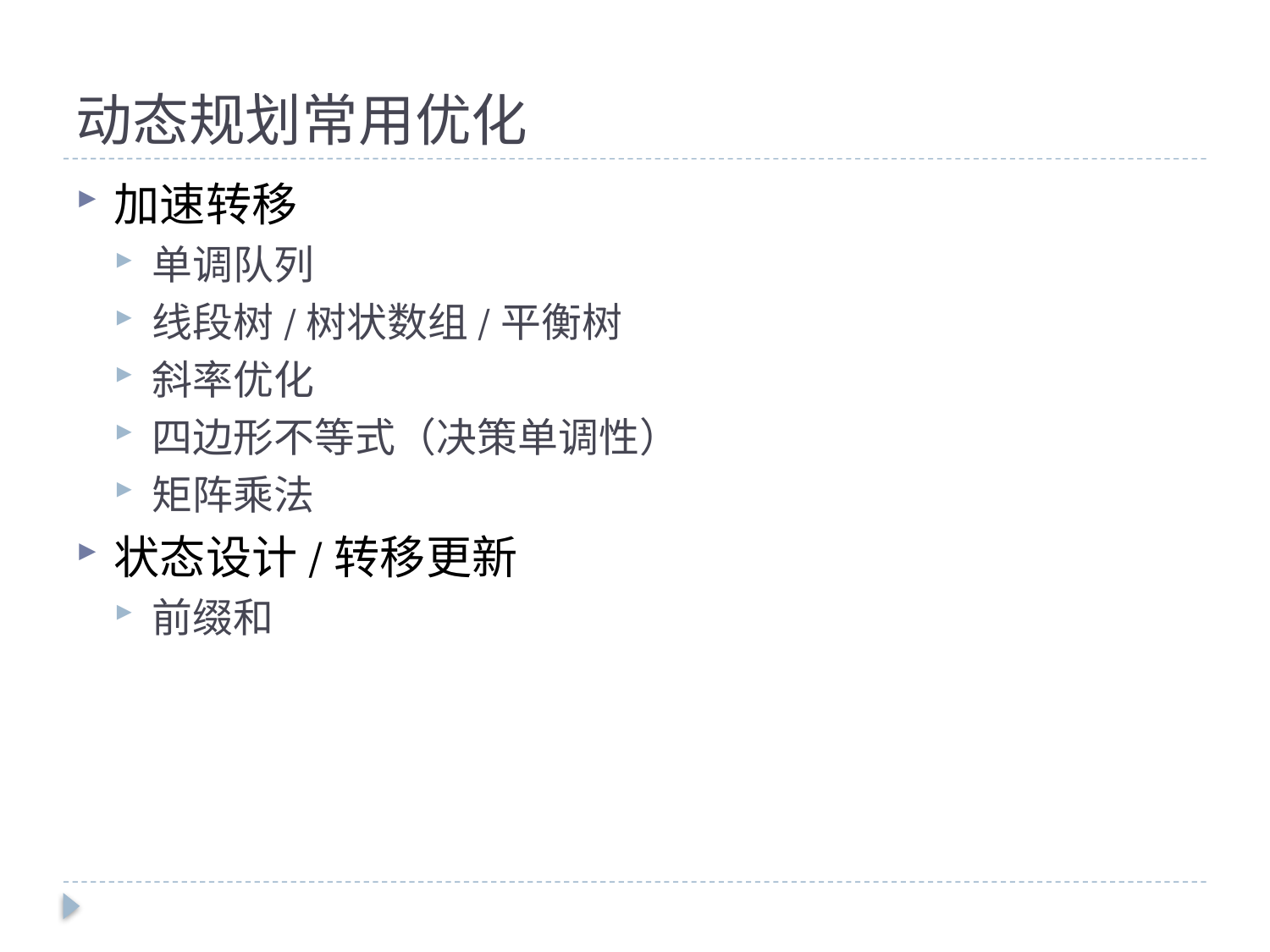

# 动态规划常用优化
加速转移
单调队列
线段树/树状数组/平衡树
斜率优化
四边形不等式（决策单调性）
矩阵乘法
状态设计/转移更新
前缀和